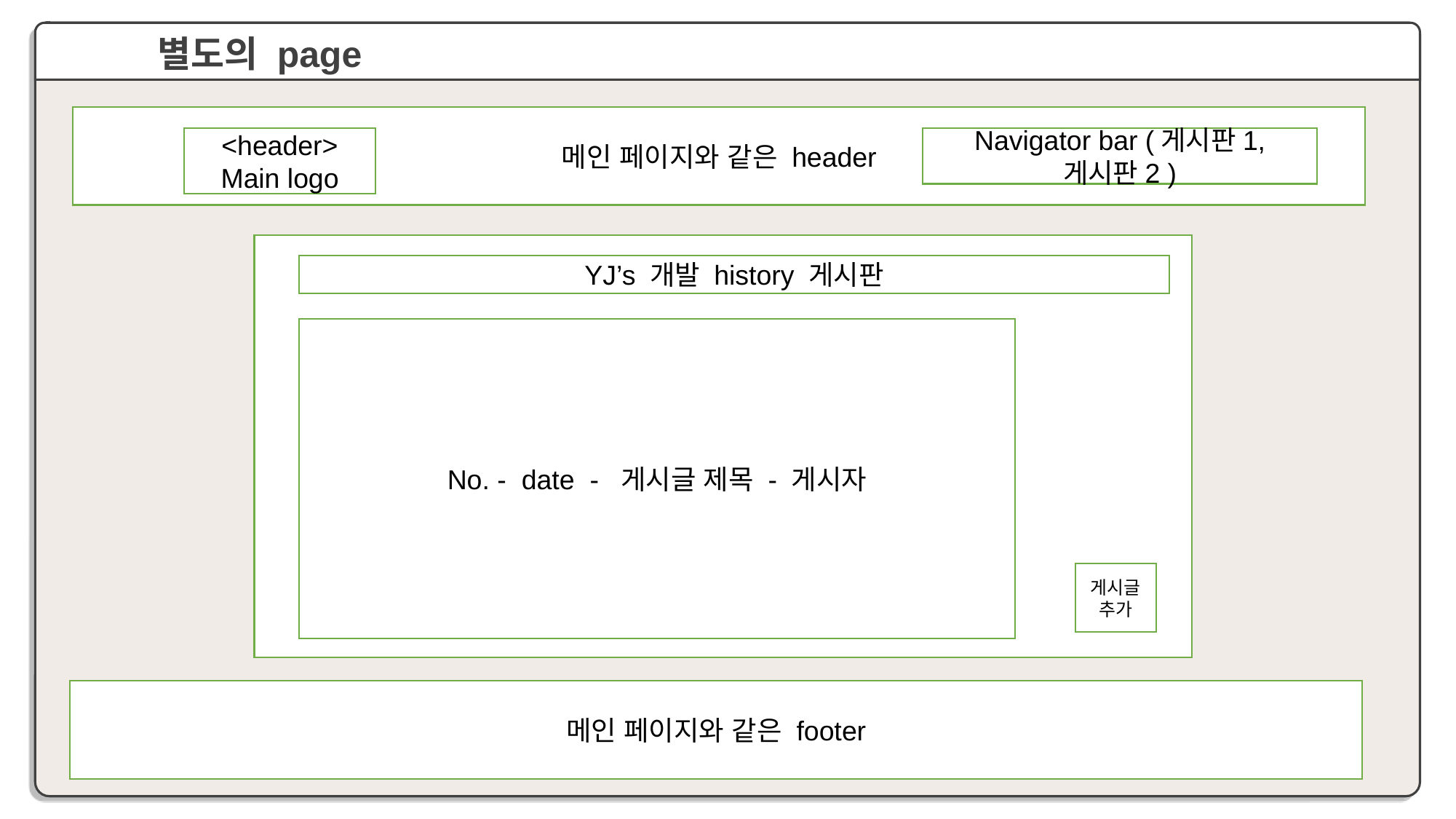

- '수정'문구 -> 아이콘 형식
별도의 page
메인 페이지와 같은 header
<header>
Main logo
Navigator bar (게시판1, 게시판2 )

YJ’s 개발 history 게시판
No. -  date  -  게시글 제목 - 게시자
게시글 추가
메인 페이지와 같은 footer